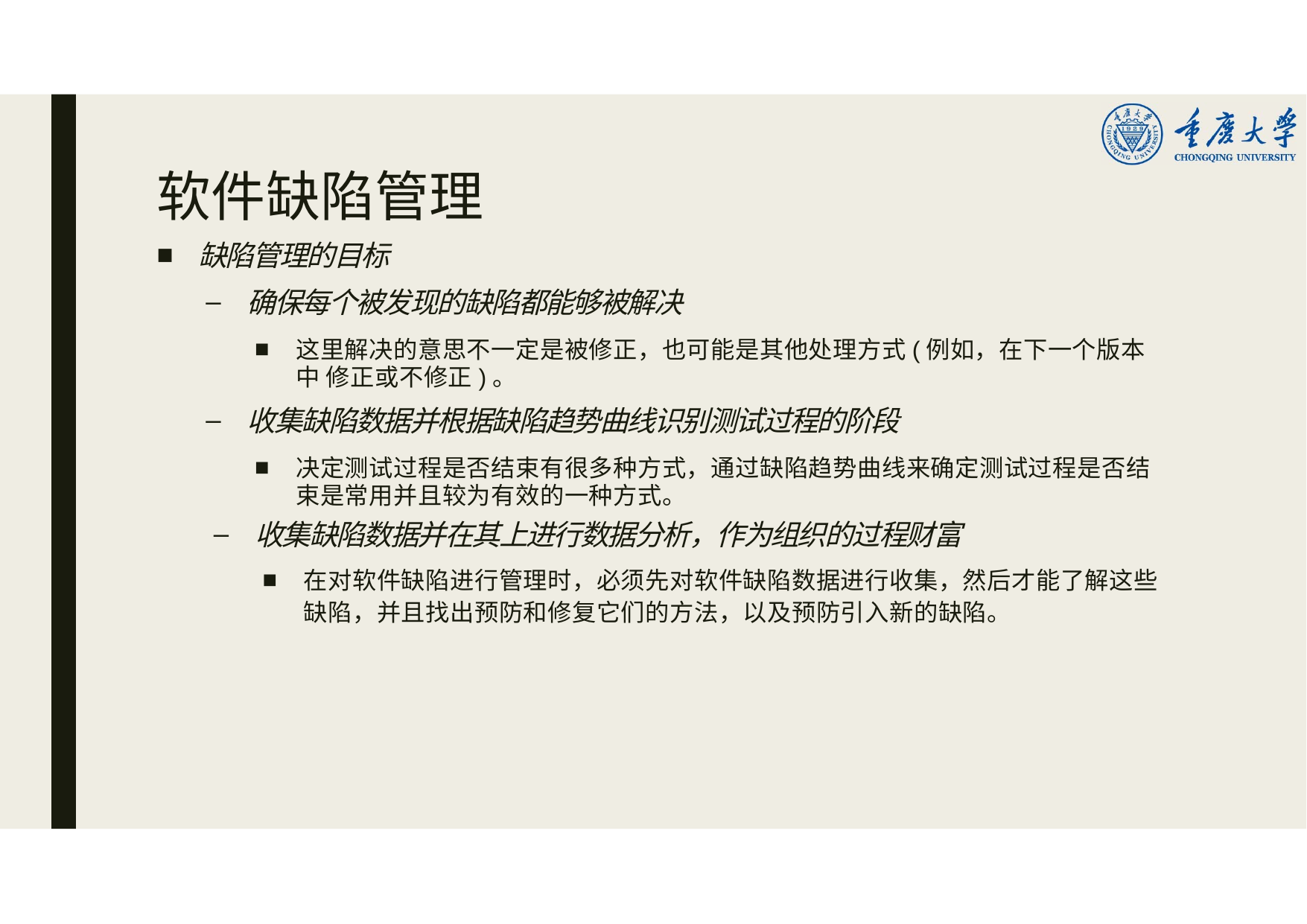

# 软件缺陷管理
缺陷管理的目标
确保每个被发现的缺陷都能够被解决
这里解决的意思不一定是被修正，也可能是其他处理方式(例如，在下一个版本中 修正或不修正)。
收集缺陷数据并根据缺陷趋势曲线识别测试过程的阶段
决定测试过程是否结束有很多种方式，通过缺陷趋势曲线来确定测试过程是否结 束是常用并且较为有效的一种方式。
收集缺陷数据并在其上进行数据分析，作为组织的过程财富
在对软件缺陷进行管理时，必须先对软件缺陷数据进行收集，然后才能了解这些 缺陷，并且找出预防和修复它们的方法，以及预防引入新的缺陷。